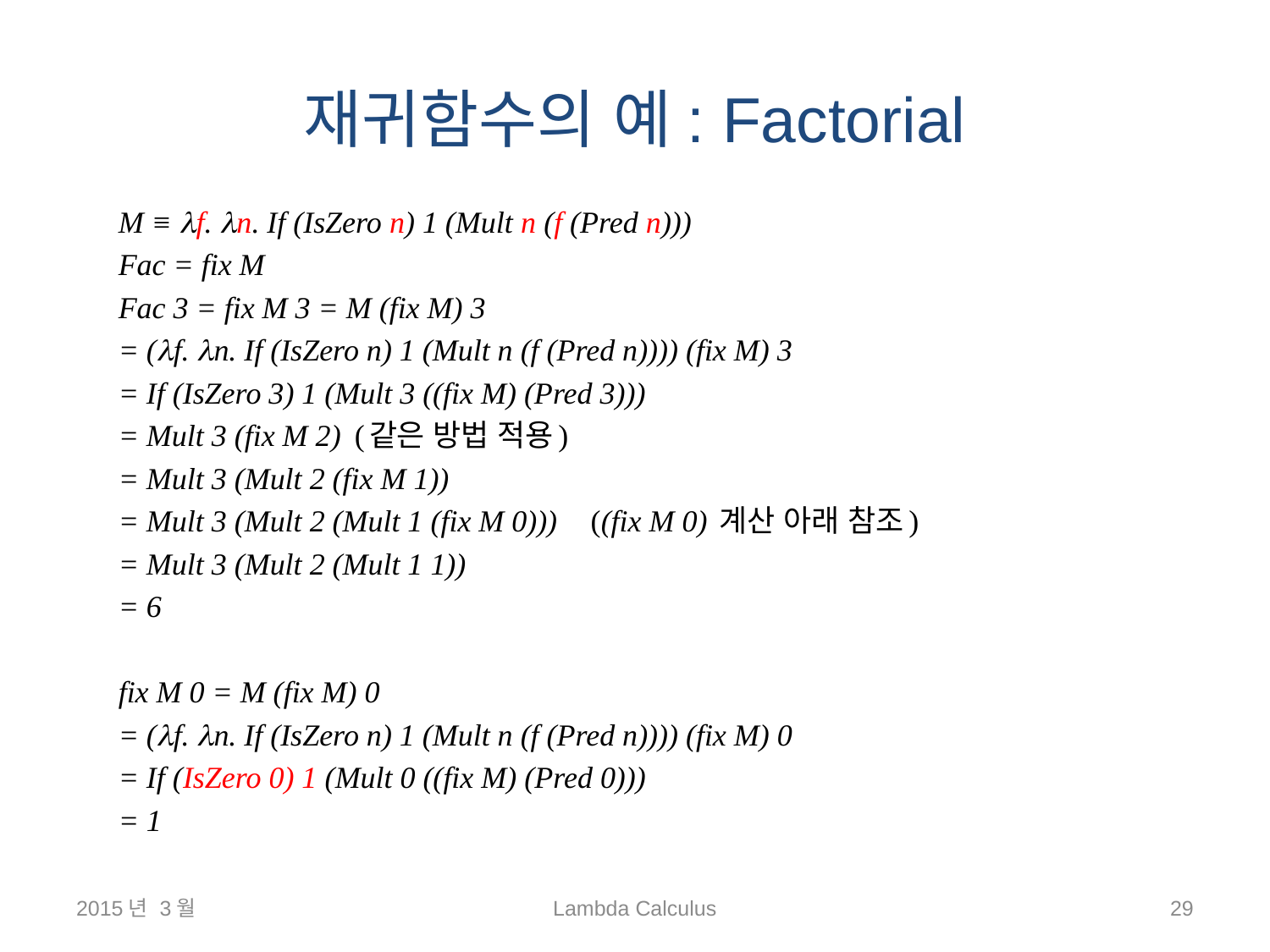

# 재귀함수의 예: Factorial
	M ≡ λf. λn. If (IsZero n) 1 (Mult n (f (Pred n)))
	Fac = fix M
	Fac 3 = fix M 3 = M (fix M) 3
	= (λf. λn. If (IsZero n) 1 (Mult n (f (Pred n)))) (fix M) 3
	= If (IsZero 3) 1 (Mult 3 ((fix M) (Pred 3)))
	= Mult 3 (fix M 2)			(같은 방법 적용)
	= Mult 3 (Mult 2 (fix M 1))
	= Mult 3 (Mult 2 (Mult 1 (fix M 0)))	((fix M 0) 계산 아래 참조)
	= Mult 3 (Mult 2 (Mult 1 1))
	= 6

	fix M 0 = M (fix M) 0
	= (λf. λn. If (IsZero n) 1 (Mult n (f (Pred n)))) (fix M) 0
	= If (IsZero 0) 1 (Mult 0 ((fix M) (Pred 0)))
	= 1
2015년 3월
Lambda Calculus
29